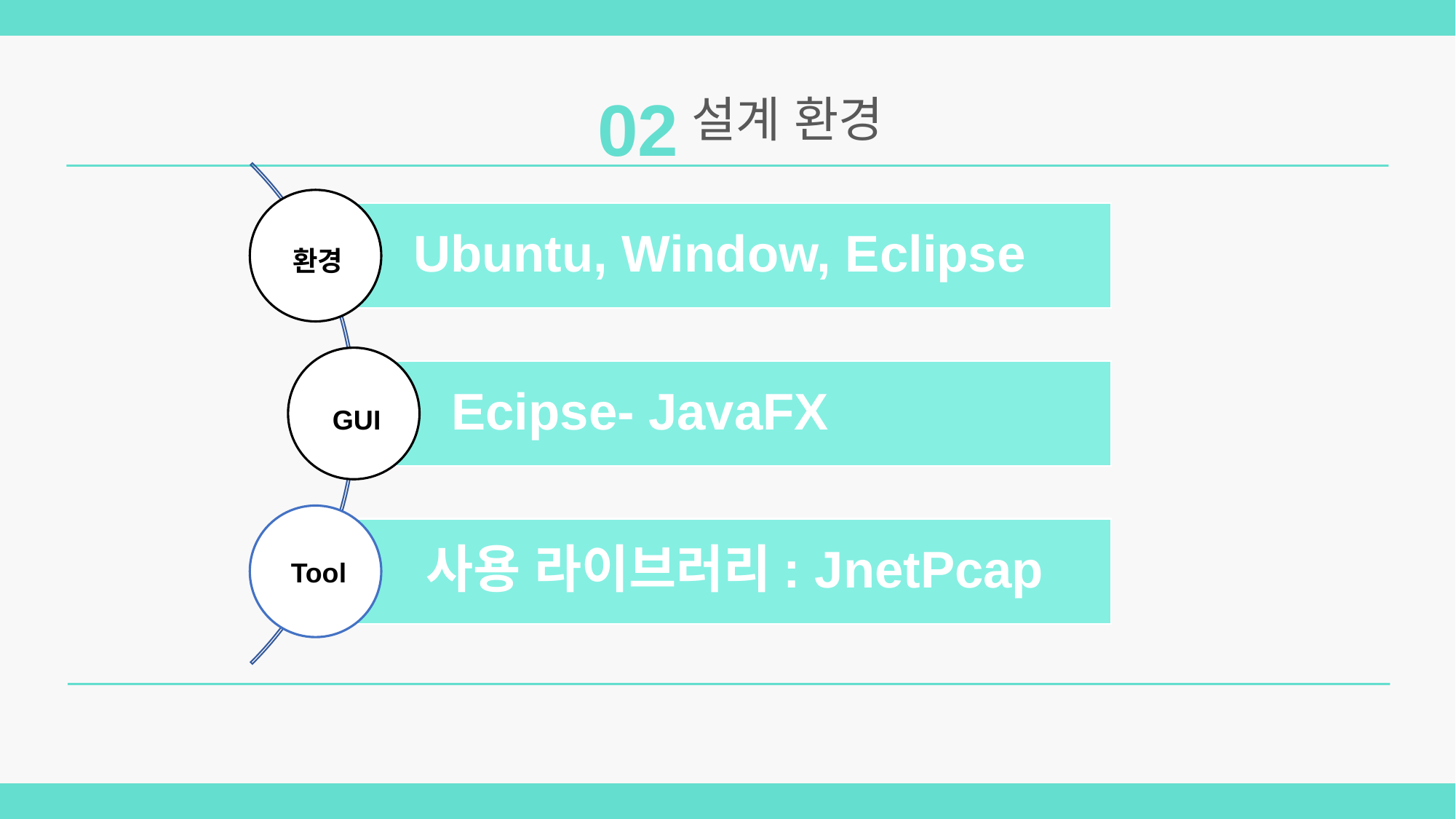

02
설계 환경
 Ubuntu, Window, Eclipse
 Ecipse- JavaFX
 사용 라이브러리: JnetPcap

환경
GUI
Tool